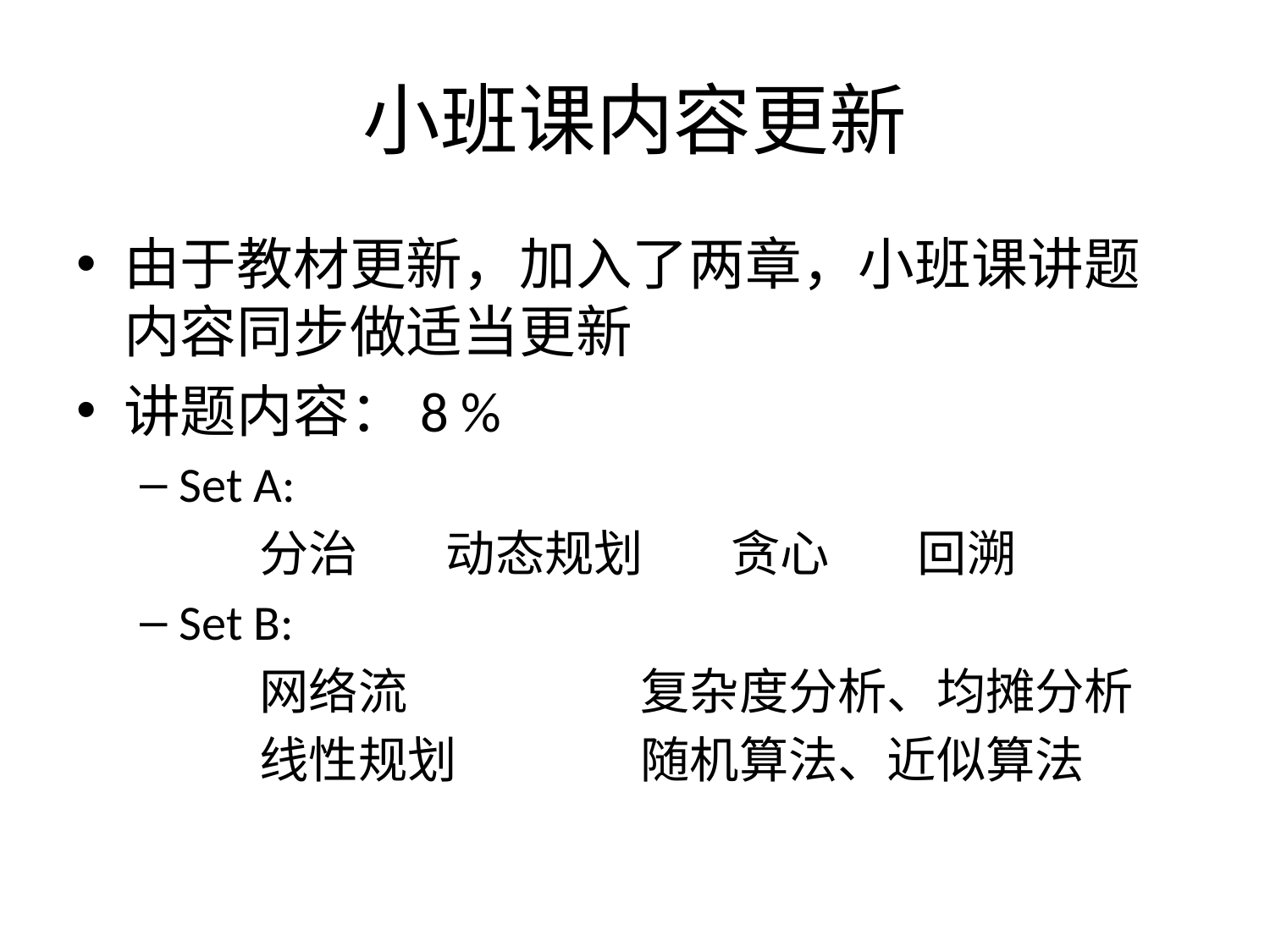

# 小班课内容更新
由于教材更新，加入了两章，小班课讲题内容同步做适当更新
讲题内容：8 %
Set A:
	分治        动态规划        贪心        回溯
Set B:
	网络流		复杂度分析、均摊分析
	线性规划		随机算法、近似算法